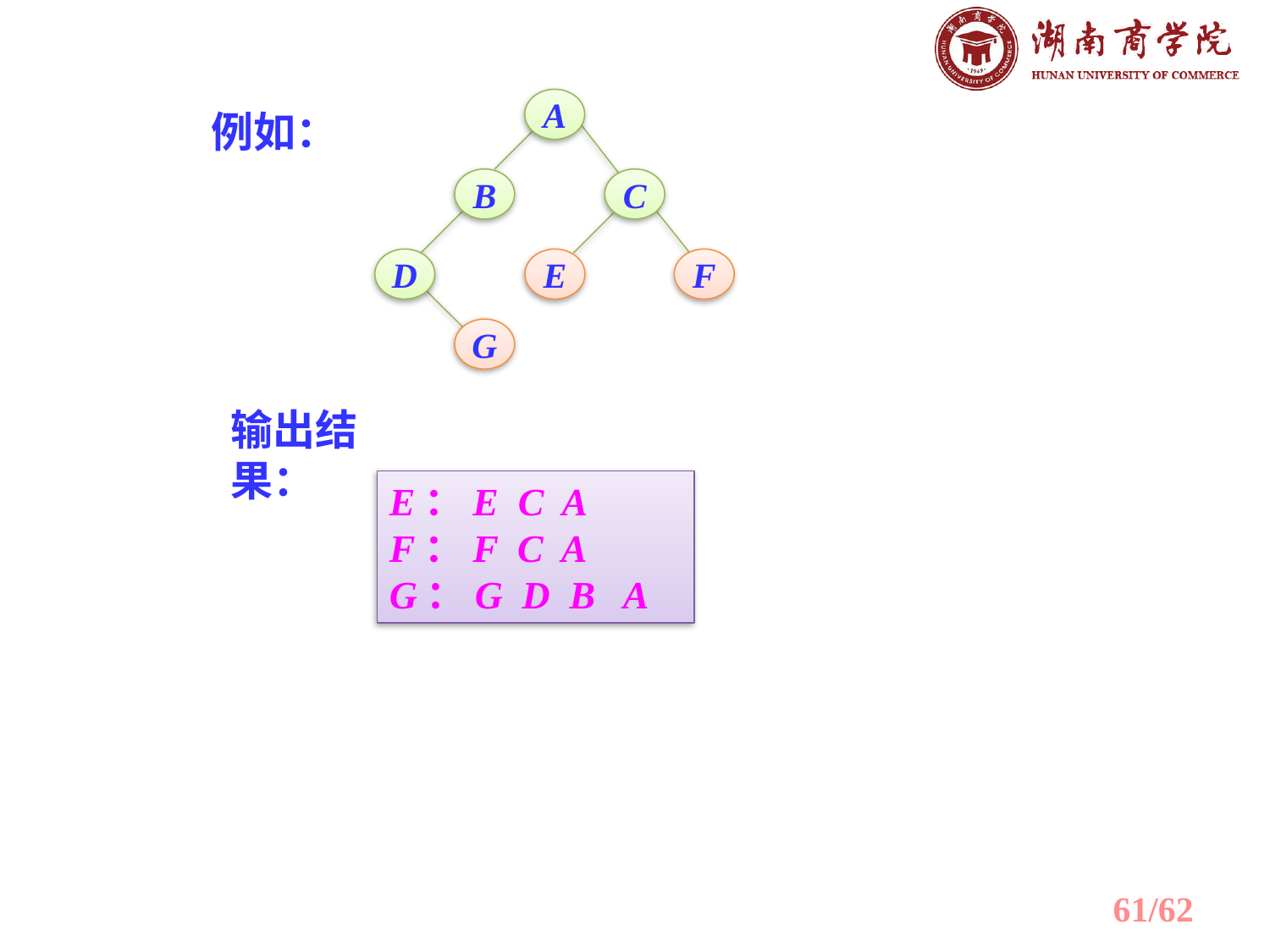

A

B
C

D
E
F

G
例如：
输出结果：
E：E  C  A
F：F  C  A
G：G  D  B   A
61/62